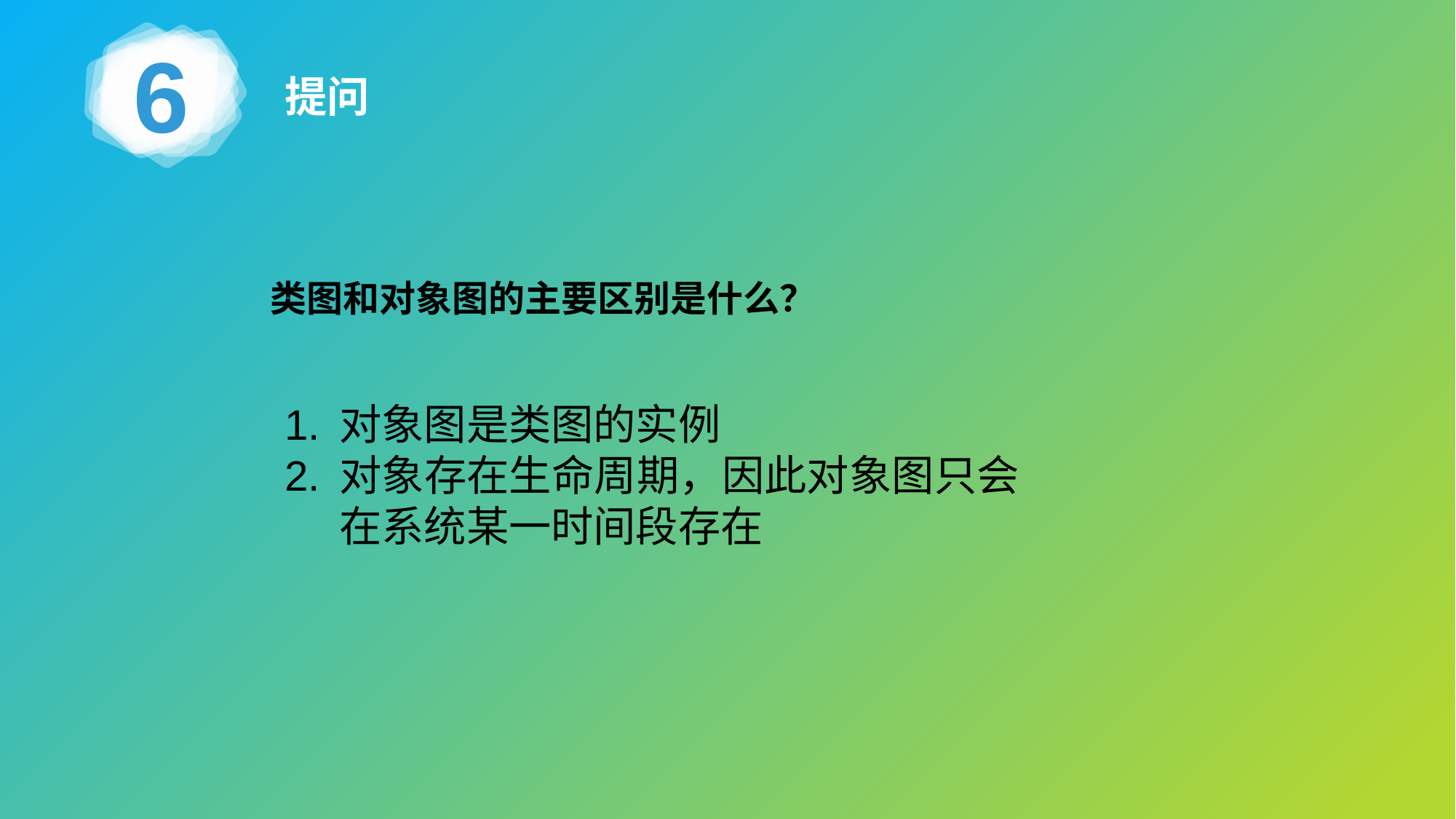

6

提问
类图和对象图的主要区别是什么？
对象图是类图的实例
对象存在生命周期，因此对象图只会在系统某一时间段存在